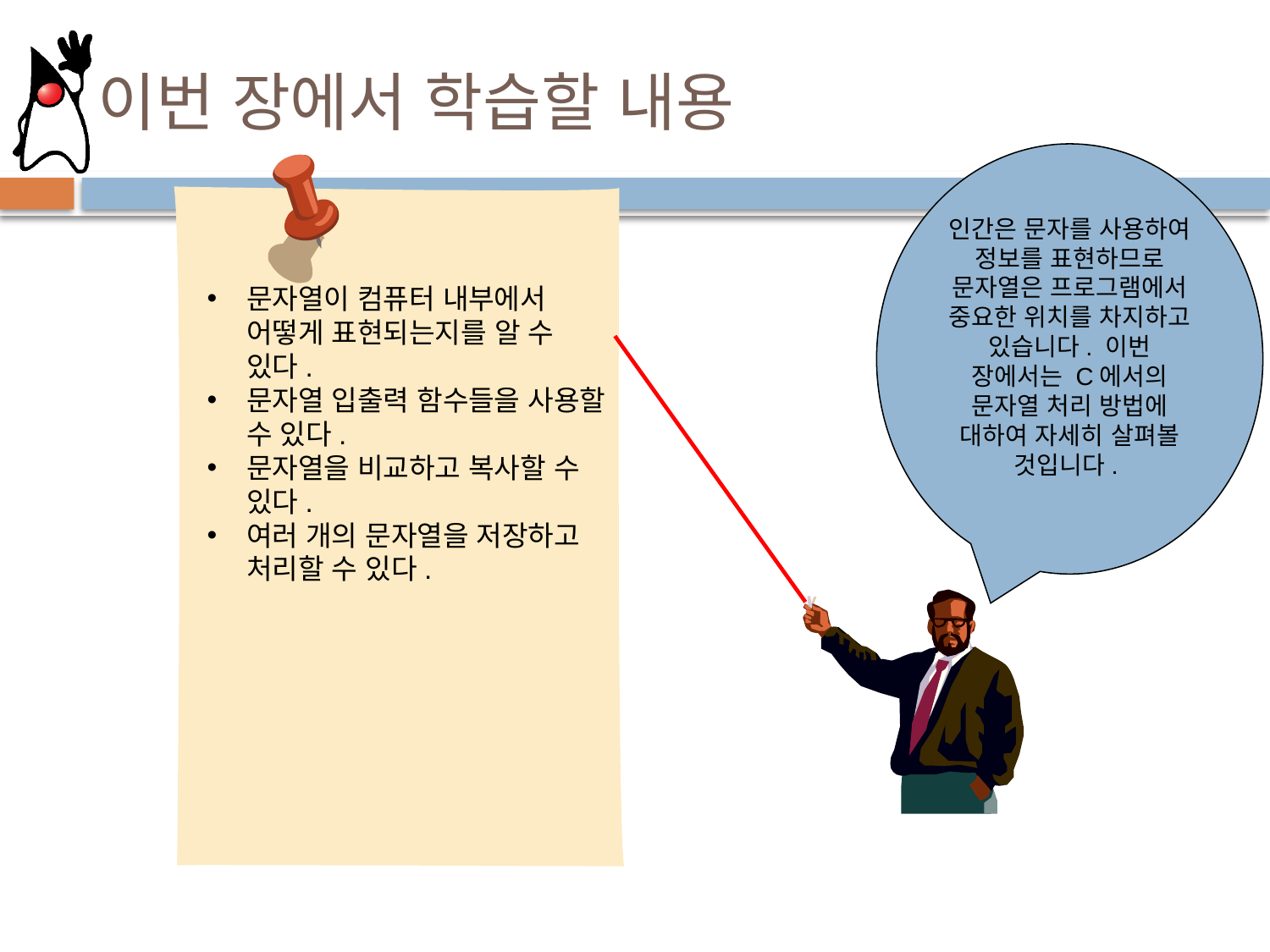

# 이번 장에서 학습할 내용

인간은 문자를 사용하여 정보를 표현하므로 문자열은 프로그램에서 중요한 위치를 차지하고 있습니다. 이번 장에서는 C에서의 문자열 처리 방법에 대하여 자세히 살펴볼 것입니다.
문자열이 컴퓨터 내부에서 어떻게 표현되는지를 알 수 있다.
문자열 입출력 함수들을 사용할 수 있다.
문자열을 비교하고 복사할 수 있다.
여러 개의 문자열을 저장하고 처리할 수 있다.